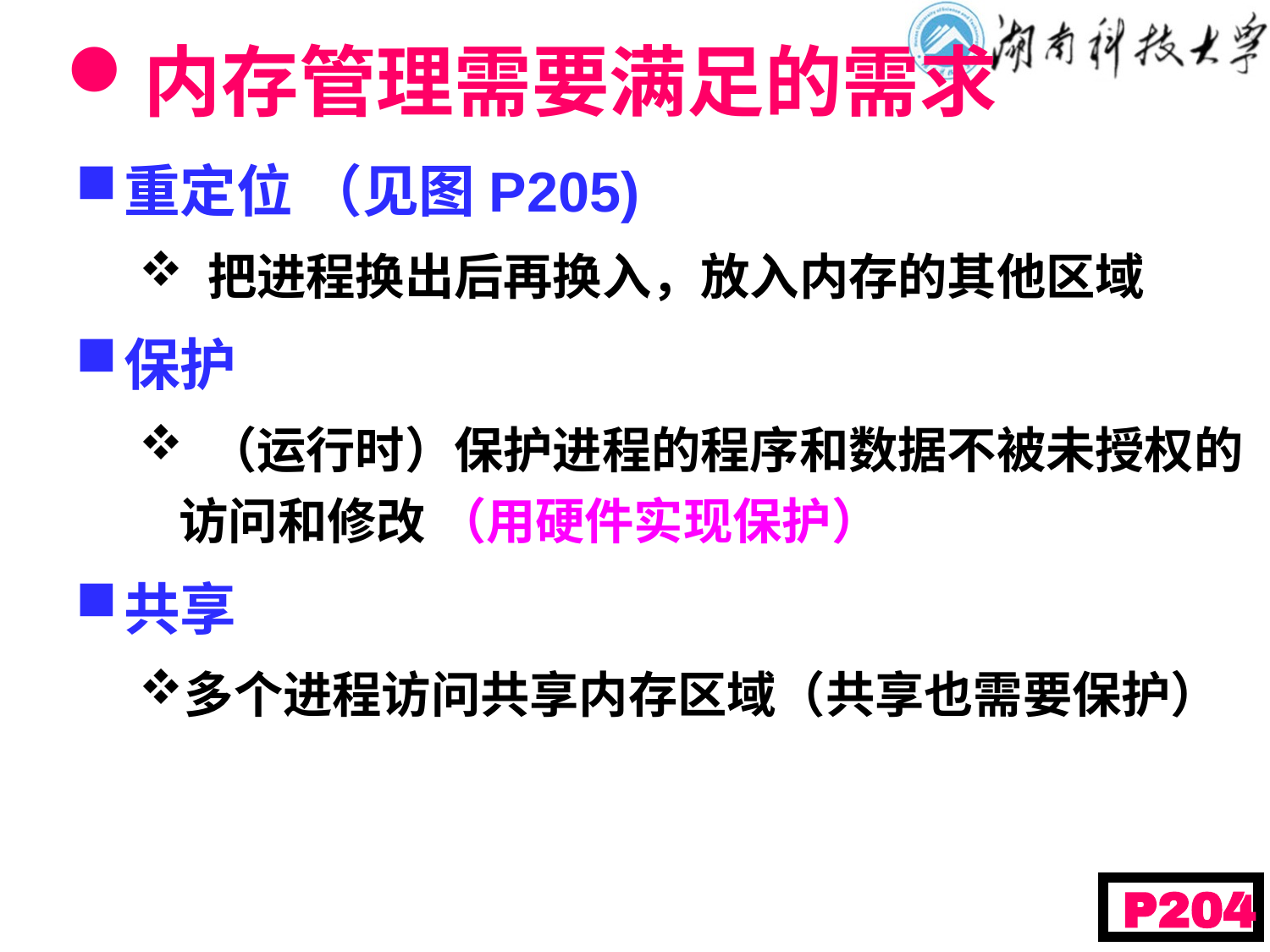

# 内存管理需要满足的需求
重定位 （见图P205)
 把进程换出后再换入，放入内存的其他区域
保护
 （运行时）保护进程的程序和数据不被未授权的访问和修改 （用硬件实现保护）
共享
多个进程访问共享内存区域（共享也需要保护）

 P204